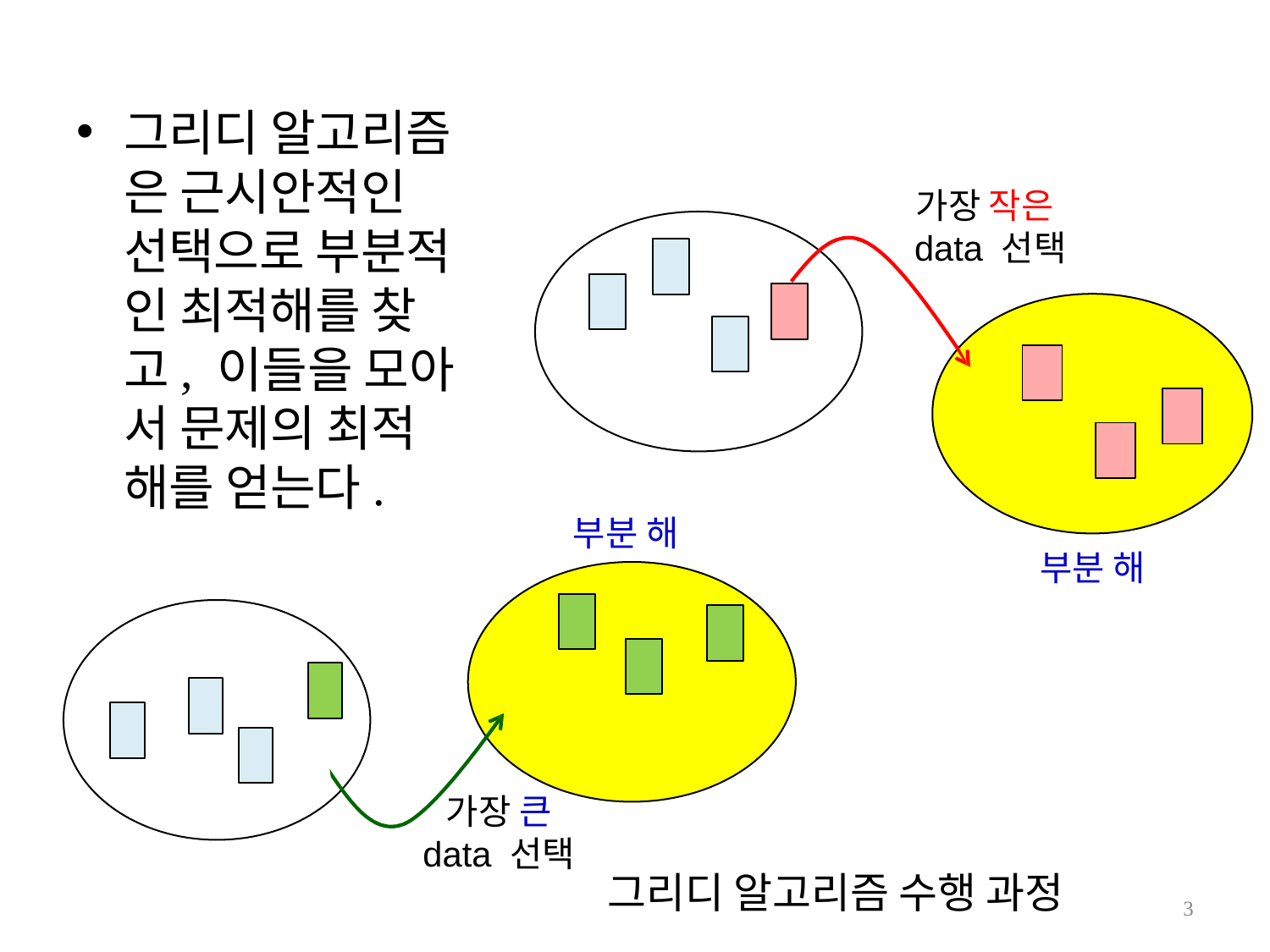

그리디 알고리즘  은 근시안적인  선택으로 부분적  인 최적해를 찾  고, 이들을 모아  서 문제의 최적  해를 얻는다.
가장 작은
data 선택

부분 해
부분 해

가장 큰
data 선택
그리디 알고리즘 수행 과정
3